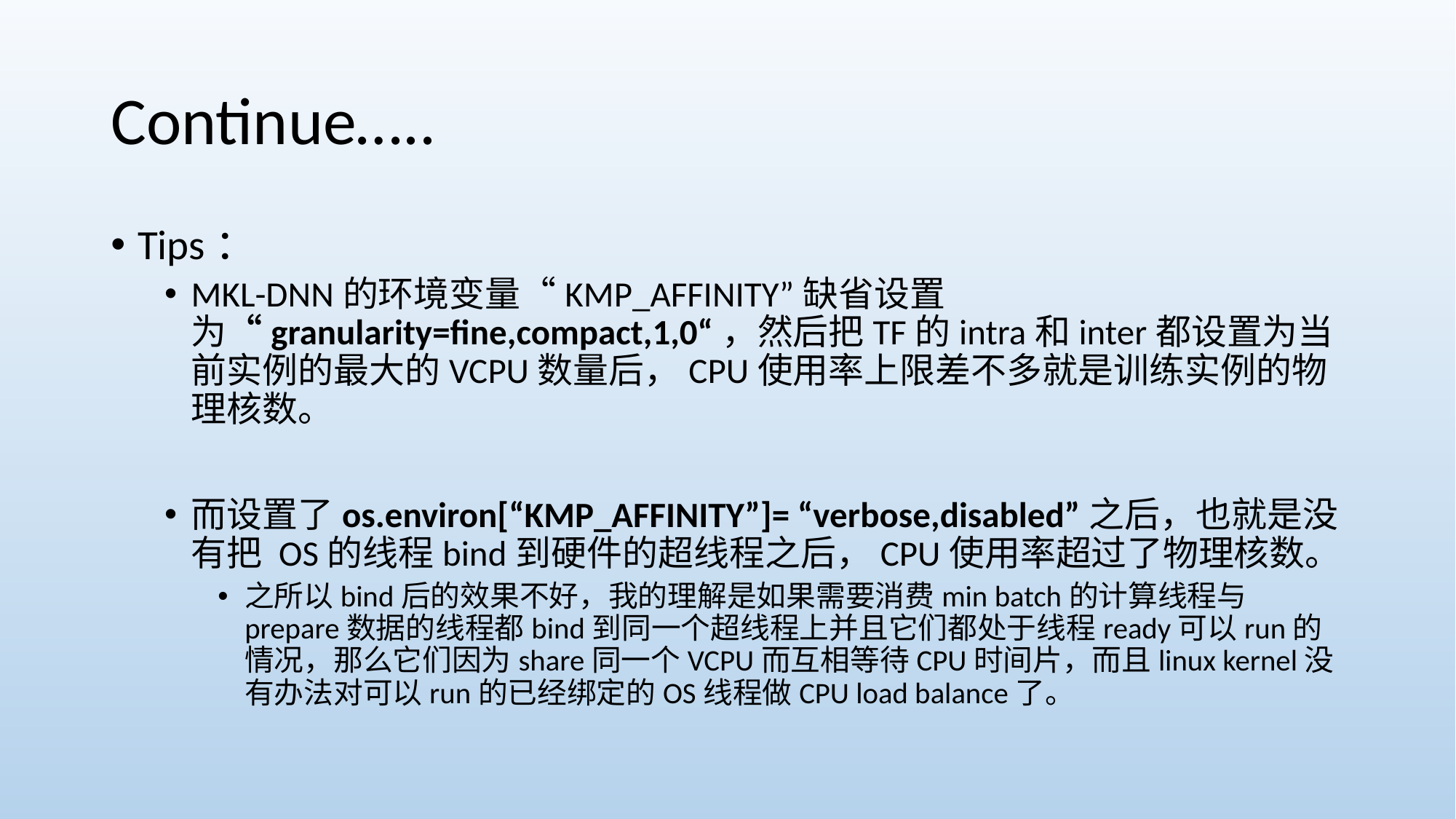

# Continue…..
Tips：
MKL-DNN的环境变量“KMP_AFFINITY”缺省设置为“granularity=fine,compact,1,0“，然后把TF的intra和inter都设置为当前实例的最大的VCPU数量后，CPU使用率上限差不多就是训练实例的物理核数。

而设置了os.environ[“KMP_AFFINITY”]= “verbose,disabled”之后，也就是没有把 OS的线程bind到硬件的超线程之后，CPU使用率超过了物理核数。
之所以bind后的效果不好，我的理解是如果需要消费min batch的计算线程与prepare数据的线程都bind到同一个超线程上并且它们都处于线程ready可以run的情况，那么它们因为share同一个VCPU而互相等待CPU时间片，而且linux kernel没有办法对可以run的已经绑定的OS线程做CPU load balance了。